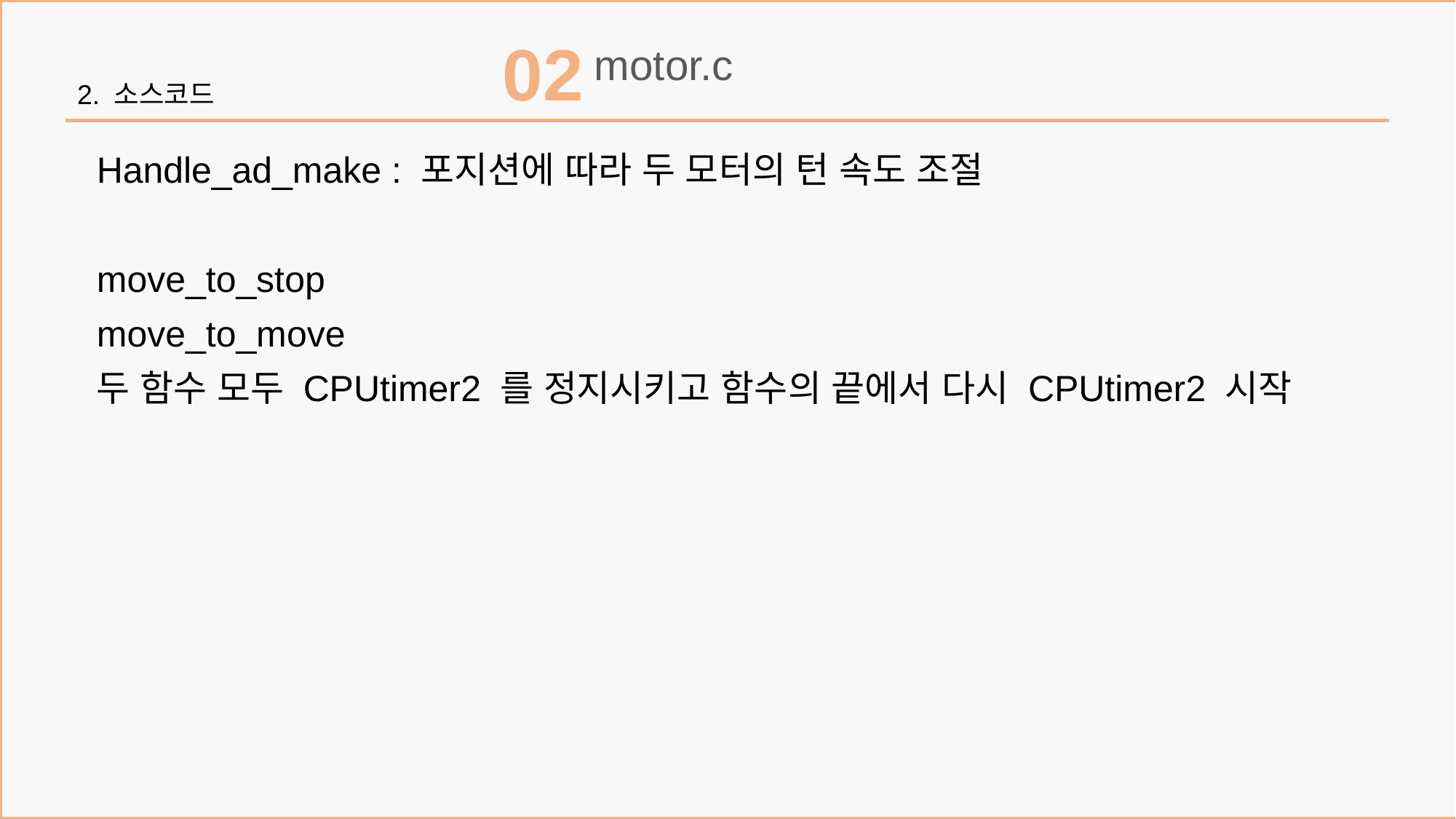

02
motor.c
2. 소스코드

Handle_ad_make : 포지션에 따라 두 모터의 턴 속도 조절

move_to_stop
move_to_move
두 함수 모두 CPUtimer2 를 정지시키고 함수의 끝에서 다시 CPUtimer2 시작